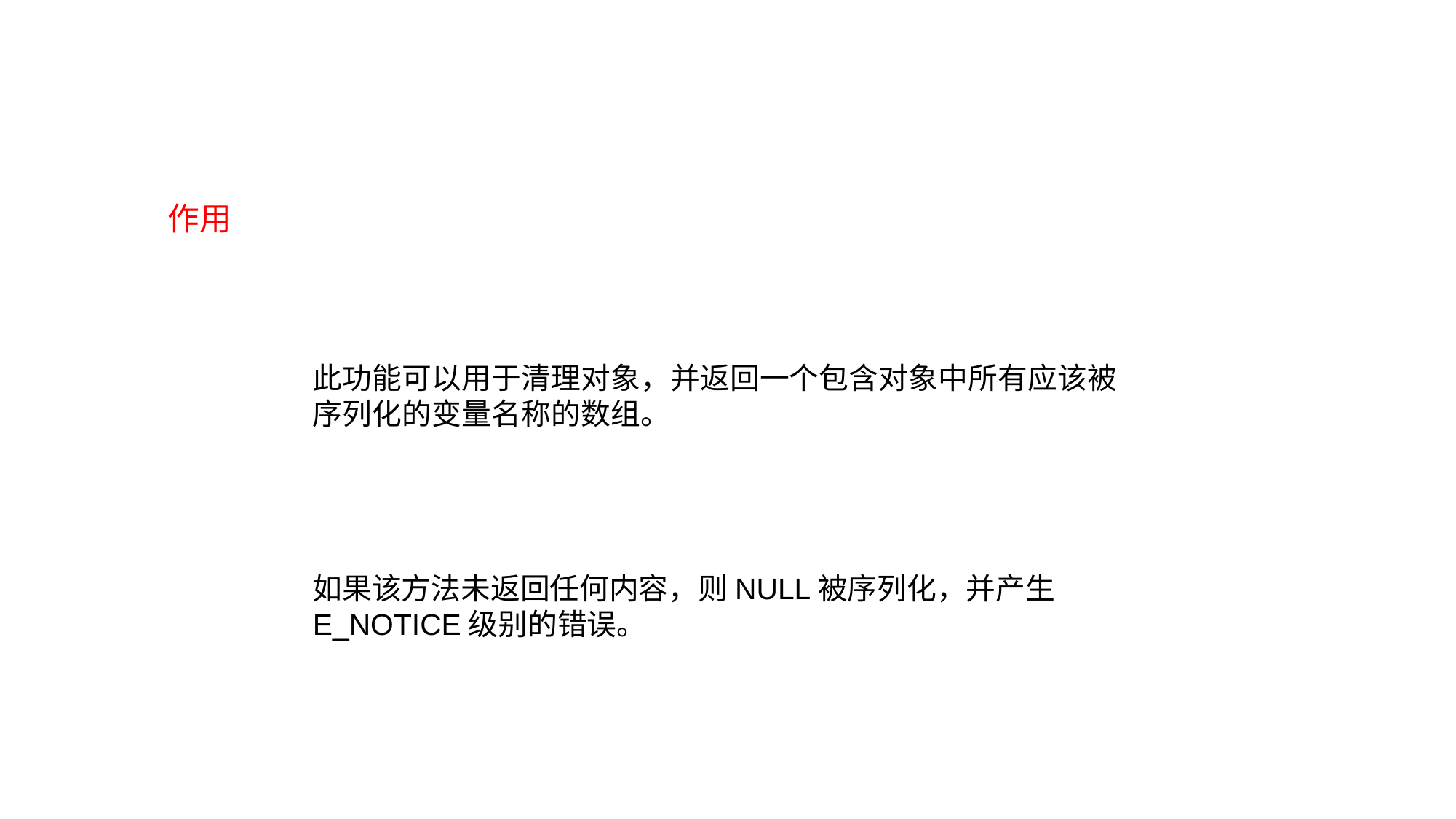

作用
此功能可以用于清理对象，并返回一个包含对象中所有应该被序列化的变量名称的数组。
如果该方法未返回任何内容，则NULL被序列化，并产生E_NOTICE级别的错误。